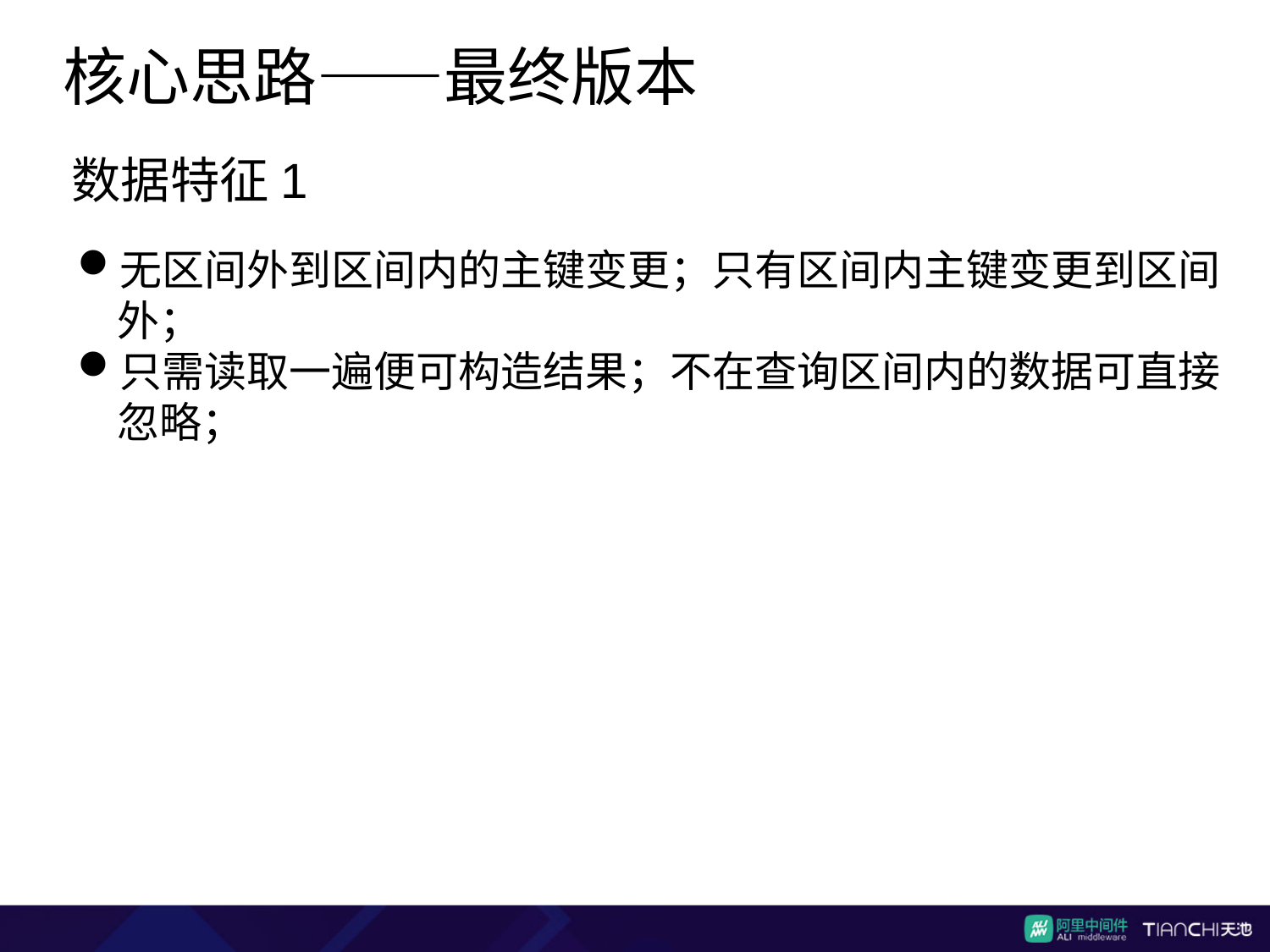

核心思路——最终版本
数据特征1
无区间外到区间内的主键变更；只有区间内主键变更到区间外；
只需读取一遍便可构造结果；不在查询区间内的数据可直接忽略；